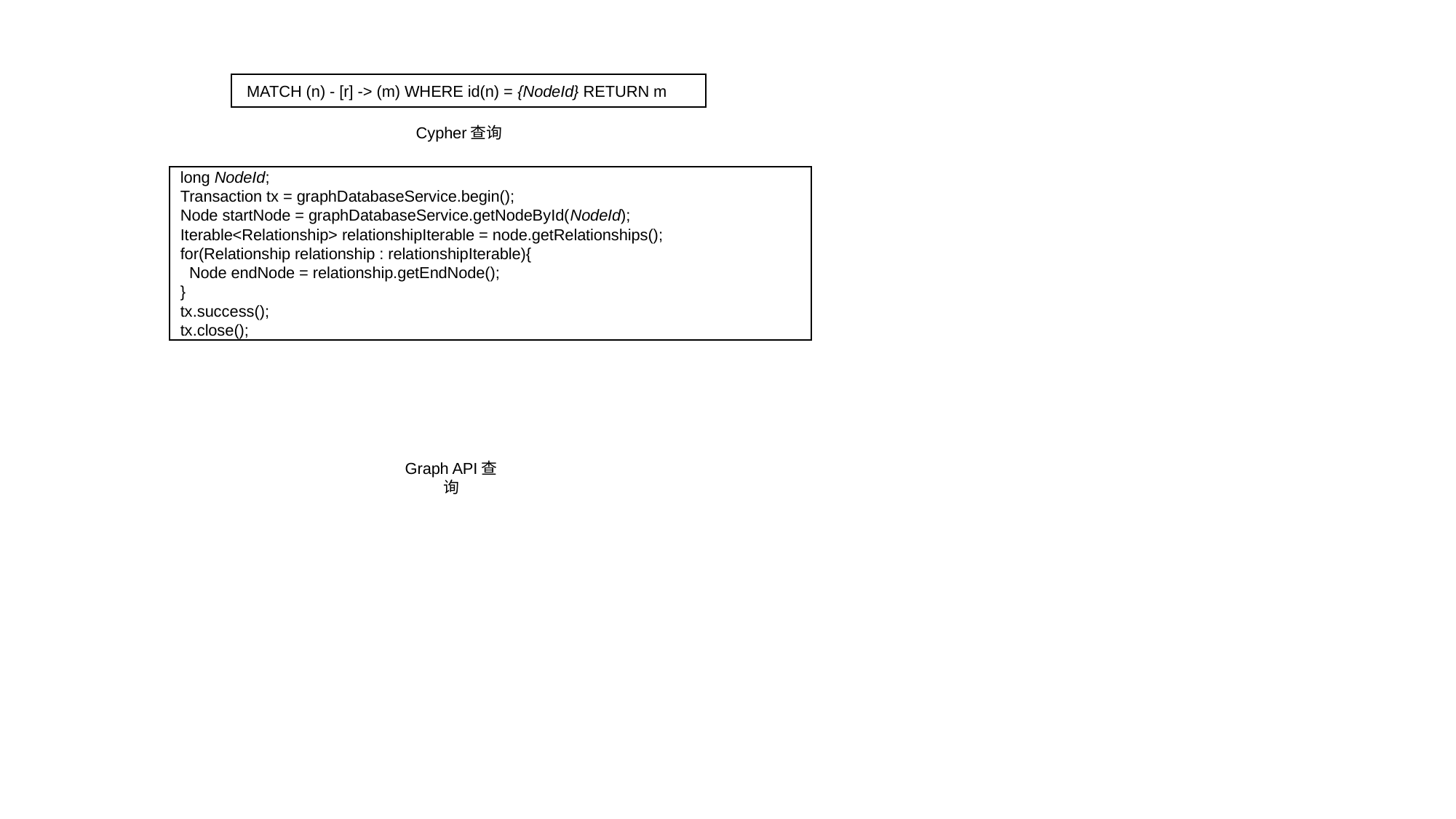

MATCH (n) - [r] -> (m) WHERE id(n) = {NodeId} RETURN m
Cypher查询
long NodeId;
Transaction tx = graphDatabaseService.begin();
Node startNode = graphDatabaseService.getNodeById(NodeId);
Iterable<Relationship> relationshipIterable = node.getRelationships();
for(Relationship relationship : relationshipIterable){
  Node endNode = relationship.getEndNode();
}
tx.success();
tx.close();
Graph API查询